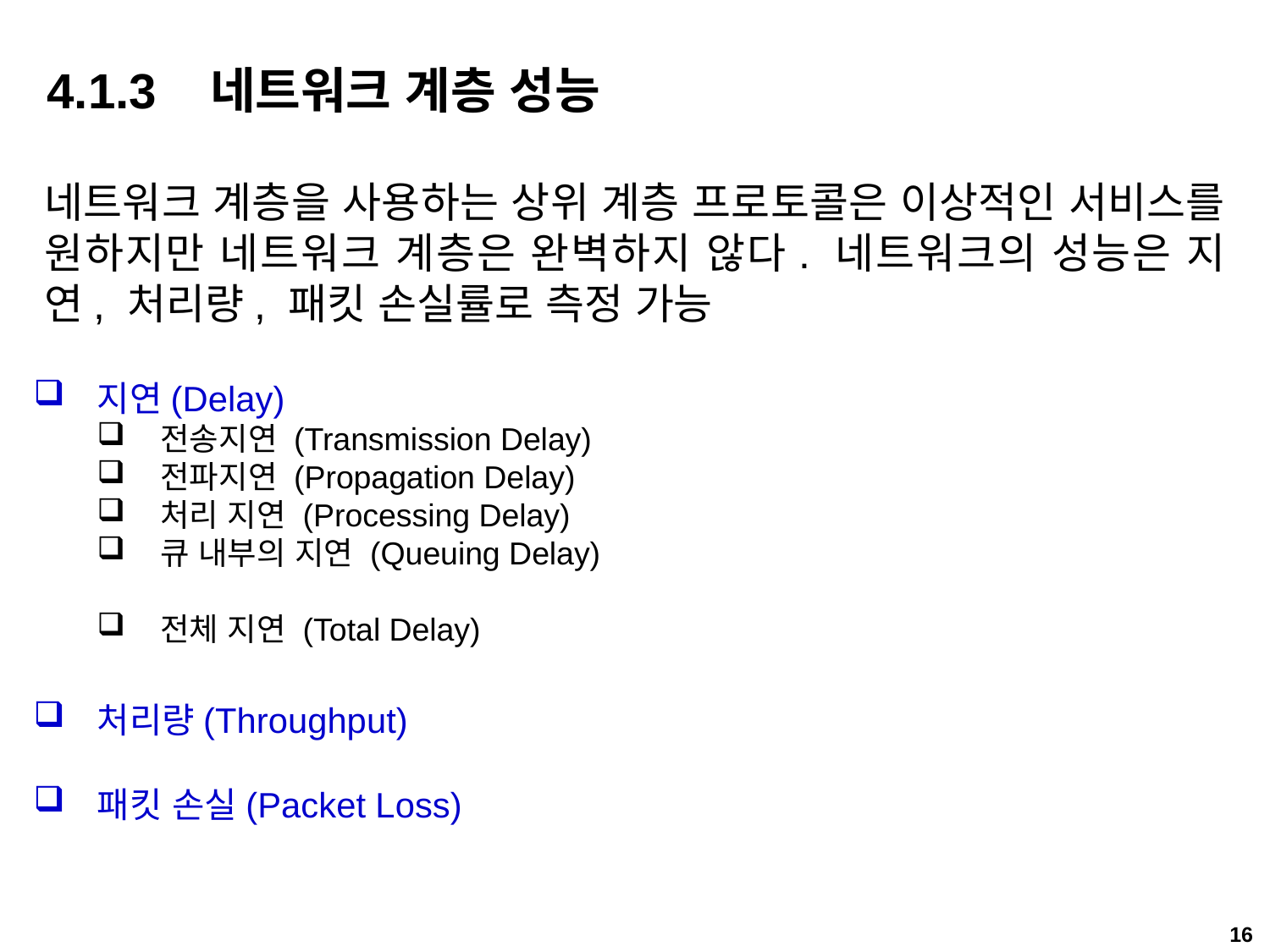

4.1.3   네트워크 계층 성능
네트워크 계층을 사용하는 상위 계층 프로토콜은 이상적인 서비스를 원하지만 네트워크 계층은 완벽하지 않다. 네트워크의 성능은 지연, 처리량, 패킷 손실률로 측정 가능
지연(Delay)
전송지연 (Transmission Delay)
전파지연 (Propagation Delay)
처리 지연 (Processing Delay)
큐 내부의 지연 (Queuing Delay)

전체 지연 (Total Delay)

처리량(Throughput)

패킷 손실(Packet Loss)
16